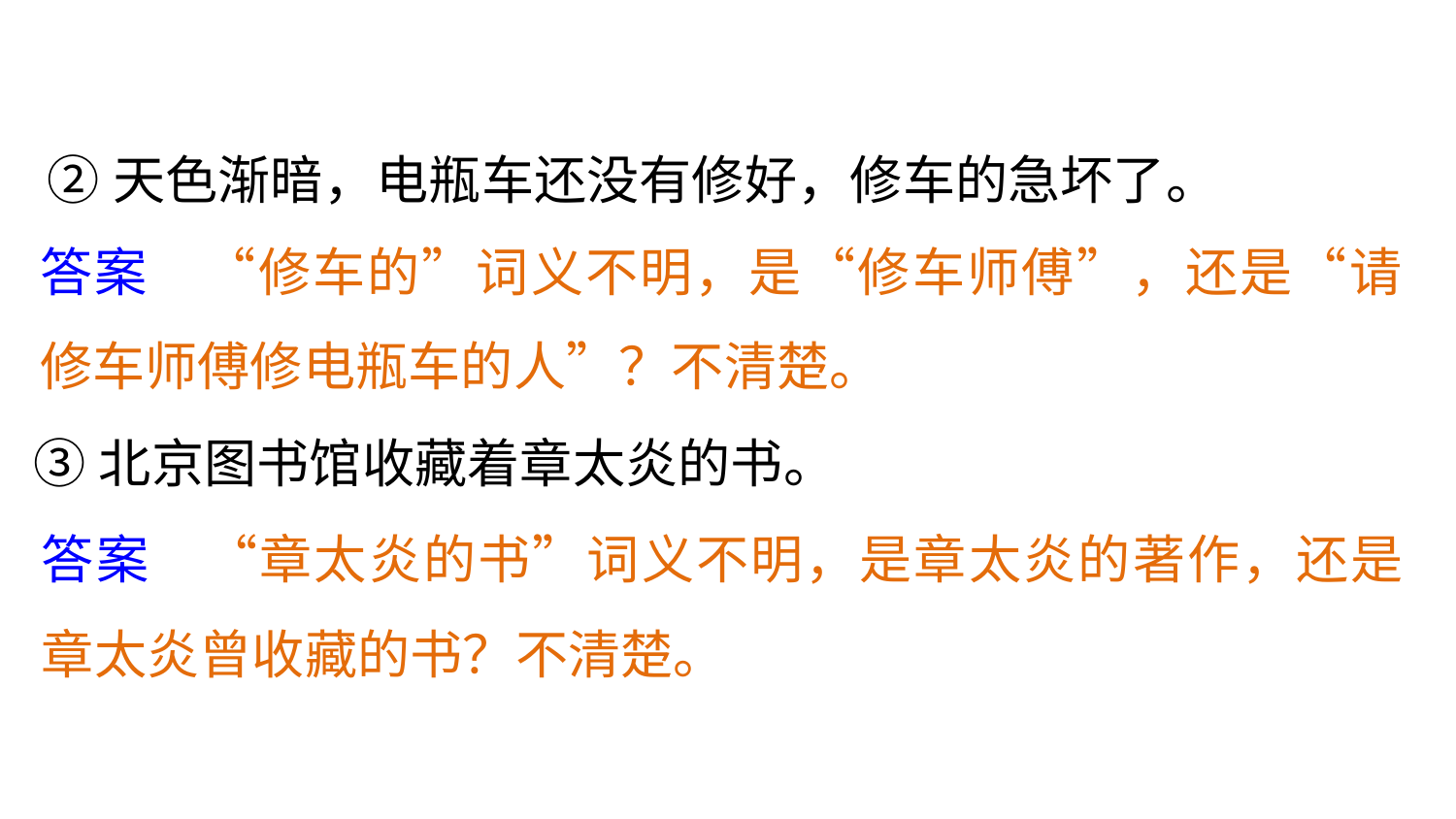

②天色渐暗，电瓶车还没有修好，修车的急坏了。
答案　“修车的”词义不明，是“修车师傅”，还是“请修车师傅修电瓶车的人”？不清楚。
③北京图书馆收藏着章太炎的书。
答案　“章太炎的书”词义不明，是章太炎的著作，还是章太炎曾收藏的书？不清楚。